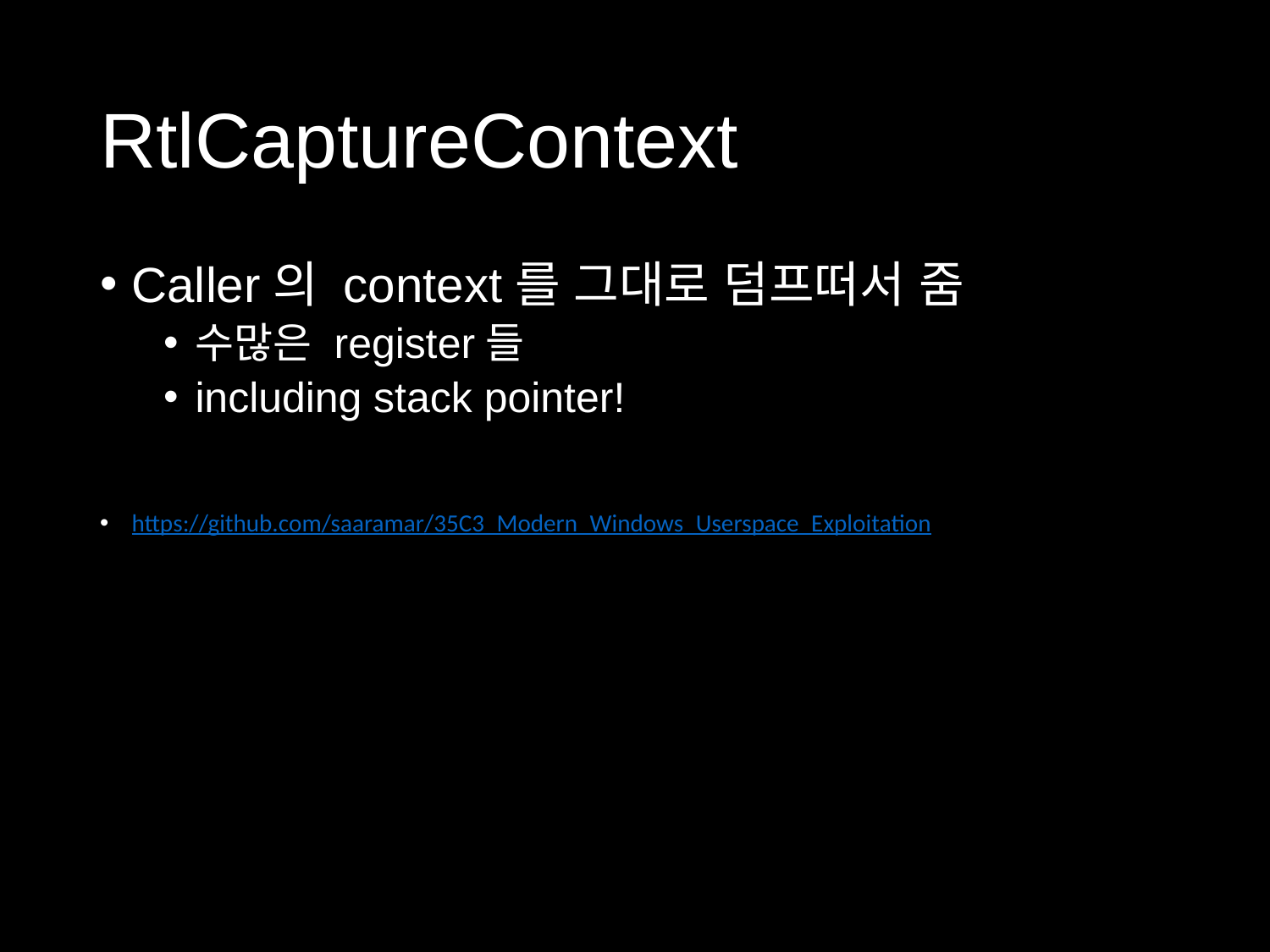

# RtlCaptureContext
Caller의 context를 그대로 덤프떠서 줌
수많은 register들
including stack pointer!

https://github.com/saaramar/35C3_Modern_Windows_Userspace_Exploitation